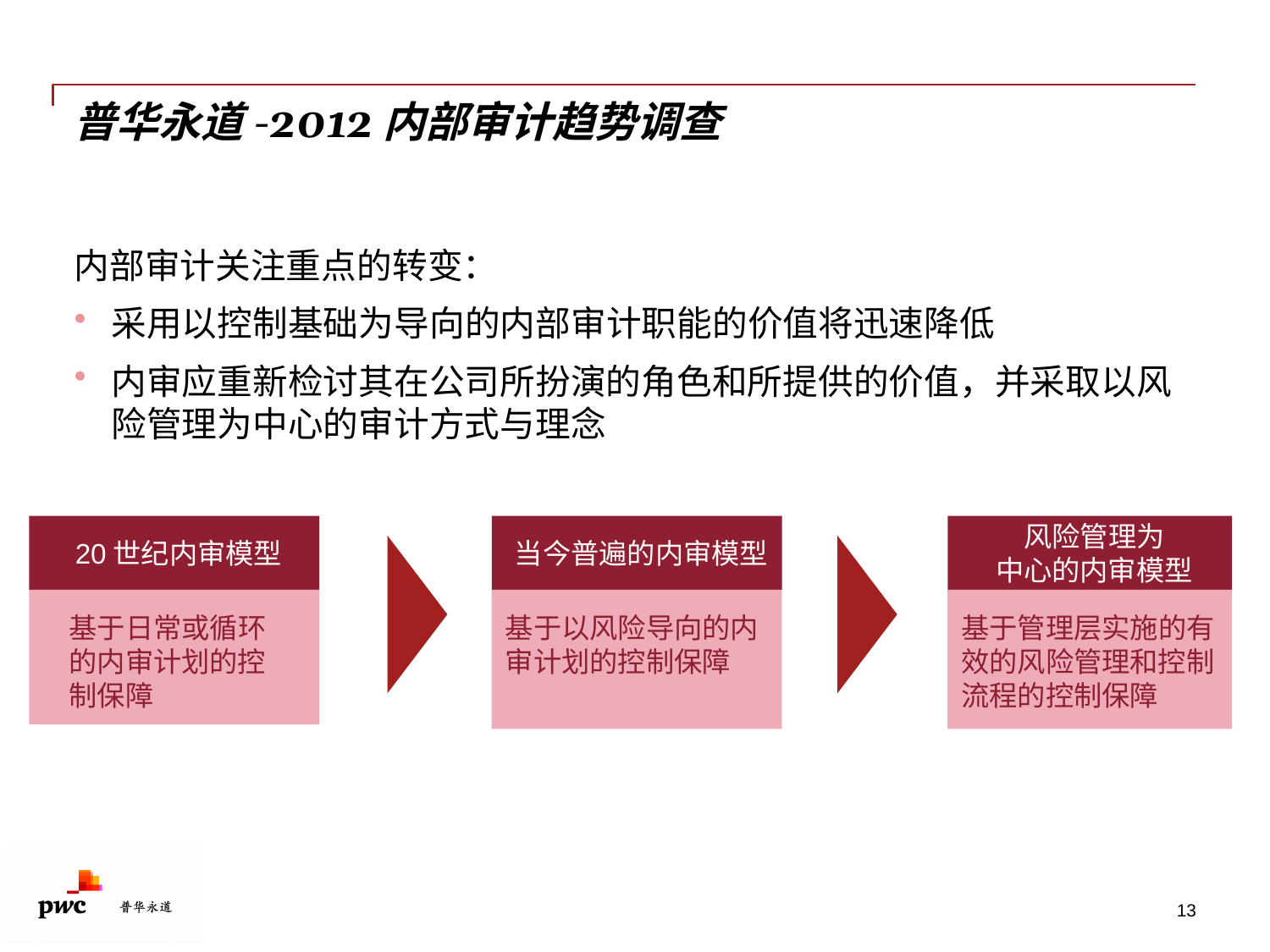

# 普华永道-2012内部审计趋势调查
内部审计关注重点的转变：
采用以控制基础为导向的内部审计职能的价值将迅速降低
内审应重新检讨其在公司所扮演的角色和所提供的价值，并采取以风险管理为中心的审计方式与理念

20世纪内审模型
当今普遍的内审模型
风险管理为
中心的内审模型

基于日常或循环的内审计划的控制保障
基于以风险导向的内审计划的控制保障
基于管理层实施的有效的风险管理和控制流程的控制保障
13